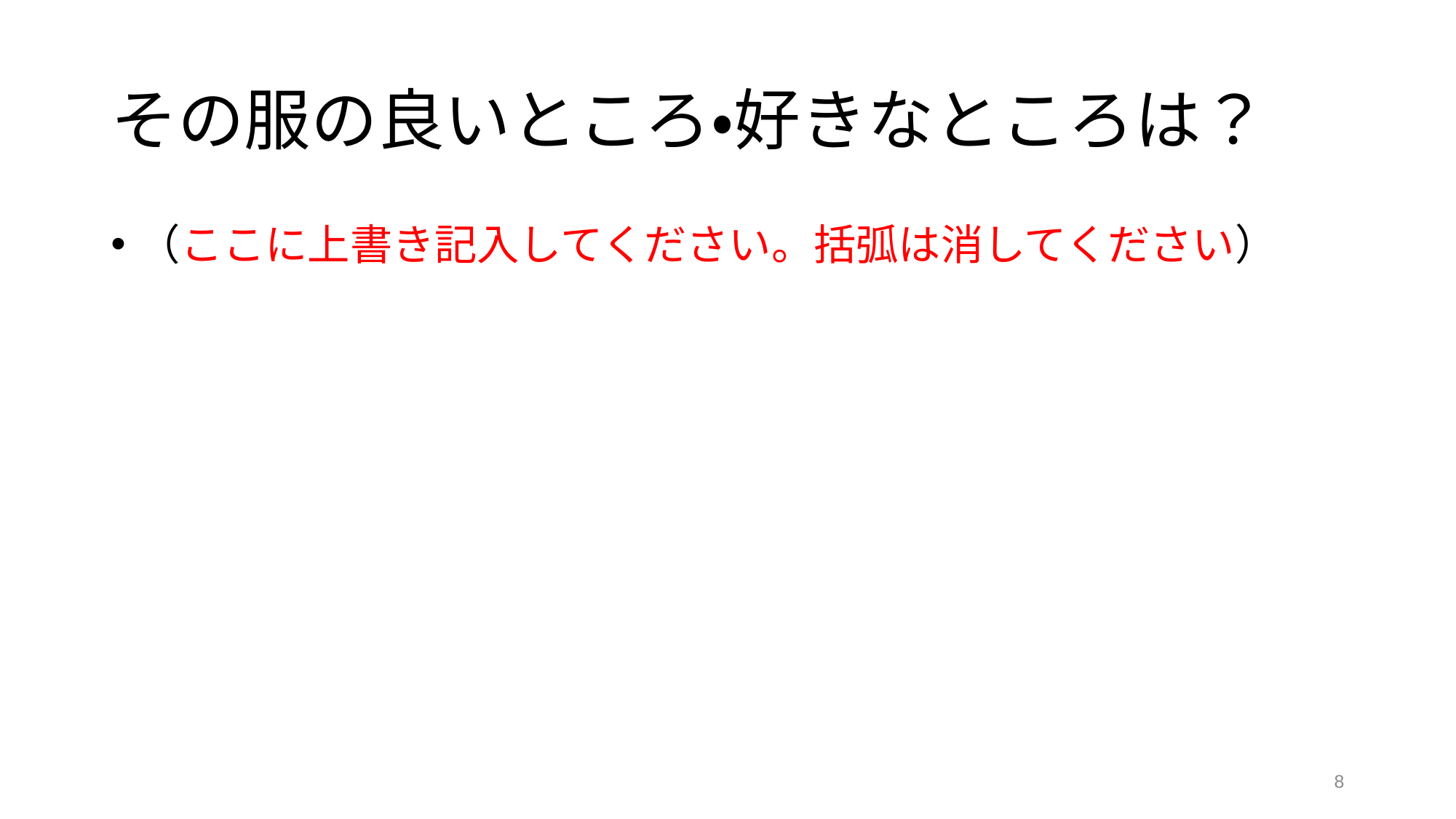

# その服の良いところ・好きなところは？
（ここに上書き記入してください。括弧は消してください）

8